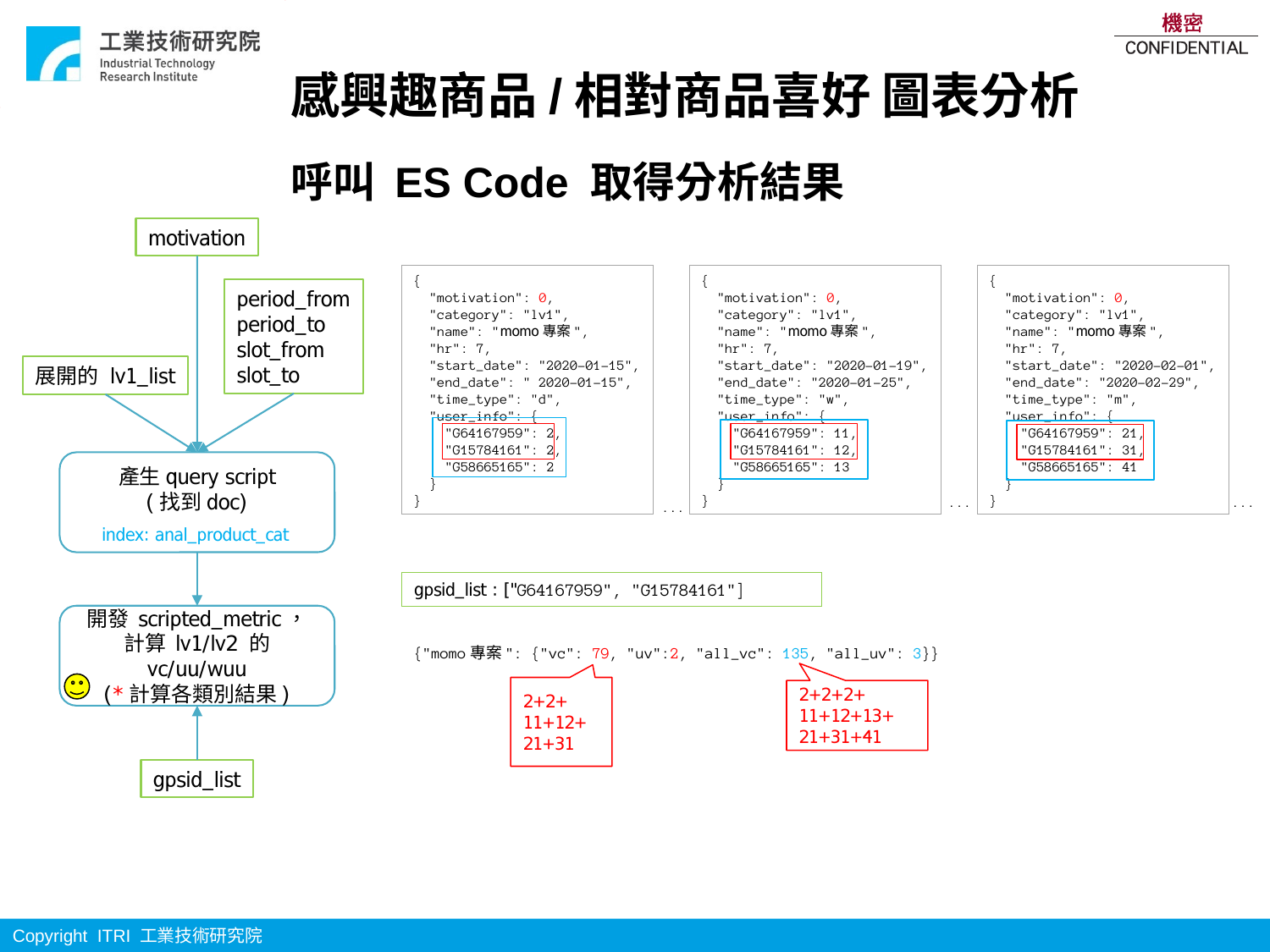

# 感興趣商品/相對商品喜好 圖表分析

呼叫 ES Code 取得分析結果
motivation
{
  "motivation": 0,
  "category": "lv1",
  "name": "momo專案",
  "hr": 7,
  "start_date": "2020-01-15",
  "end_date": " 2020-01-15",
  "time_type": "d",
  "user_info": {
    "G64167959": 2,
    "G15784161": 2,
    "G58665165": 2
  }
}
{
  "motivation": 0,
  "category": "lv1",
  "name": "momo專案",
  "hr": 7,
  "start_date": "2020-01-19",
  "end_date": "2020-01-25",
  "time_type": "w",
  "user_info": {
    "G64167959": 11,
    "G15784161": 12,
    "G58665165": 13
  }
}
{
  "motivation": 0,
  "category": "lv1",
  "name": "momo專案",
  "hr": 7,
  "start_date": "2020-02-01",
  "end_date": "2020-02-29",
  "time_type": "m",
  "user_info": {
    "G64167959": 21,
    "G15784161": 31,
    "G58665165": 41
  }
}
period_from
period_to
slot_from
slot_to
展開的 lv1_list

產生query script
(找到doc)
 ...
 ...
 ...
index: anal_product_cat
gpsid_list : ["G64167959", "G15784161"]
開發 scripted_metric，計算 lv1/lv2 的 vc/uu/wuu
(*計算各類別結果)
{"momo專案": {"vc": 79, "uv":2, "all_vc": 135, "all_uv": 3}}

2+2+
11+12+
21+31
2+2+2+
11+12+13+
21+31+41
gpsid_list